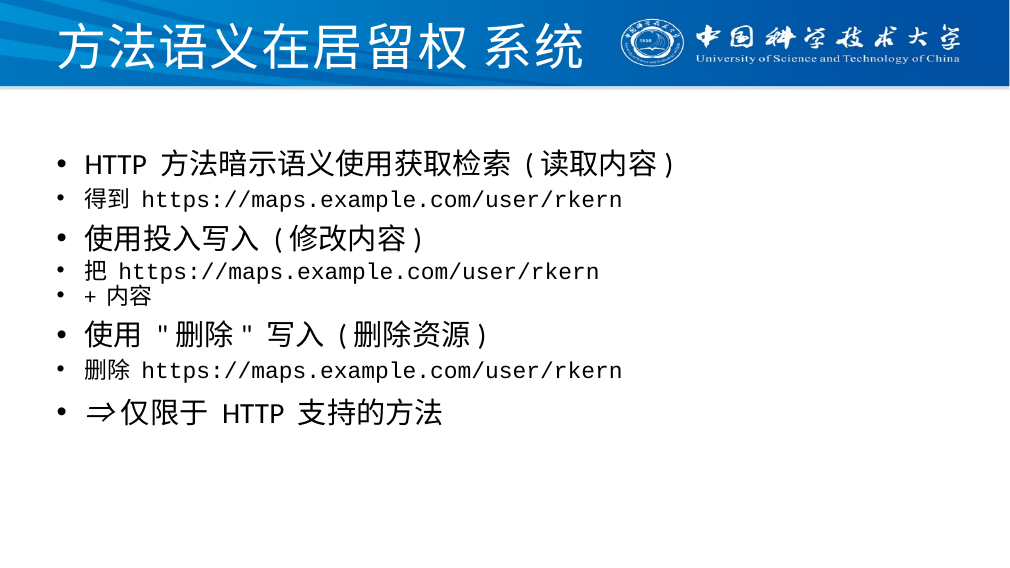

# 方法语义在居留权 系统
HTTP 方法暗示语义使用获取检索 (读取内容)
得到 https://maps.example.com/user/rkern
使用投入写入 (修改内容)
把 https://maps.example.com/user/rkern
+ 内容
使用 "删除" 写入 (删除资源)
删除 https://maps.example.com/user/rkern
⇒仅限于 HTTP 支持的方法